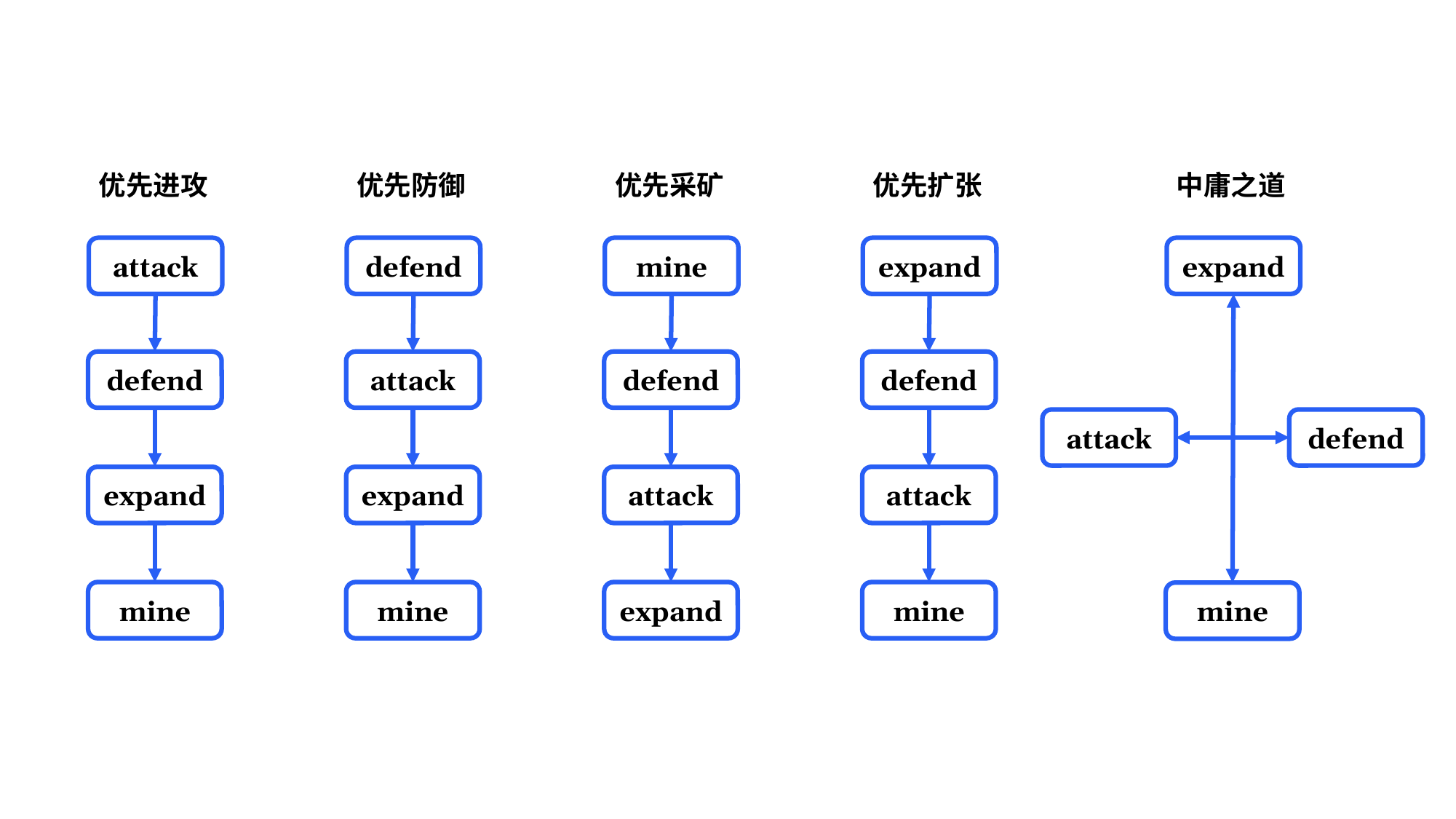

优先进攻
优先防御
优先采矿
优先扩张
中庸之道
attack
defend
mine
expand
expand
defend
attack
defend
defend
attack
defend
expand
expand
attack
attack
mine
mine
expand
mine
mine